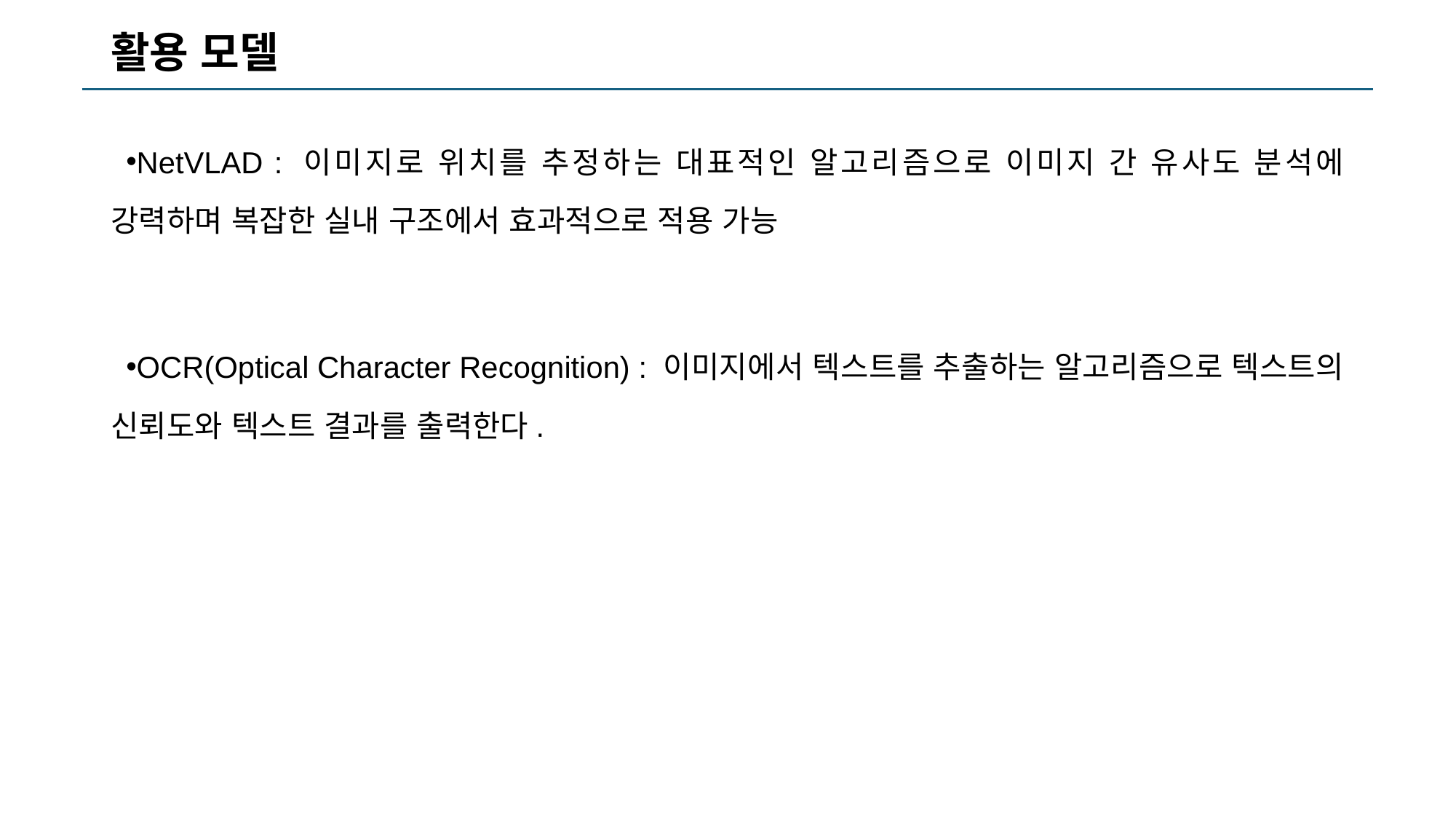

# 활용 모델
NetVLAD : 이미지로 위치를 추정하는 대표적인 알고리즘으로 이미지 간 유사도 분석에 강력하며 복잡한 실내 구조에서 효과적으로 적용 가능

OCR(Optical Character Recognition) : 이미지에서 텍스트를 추출하는 알고리즘으로 텍스트의 신뢰도와 텍스트 결과를 출력한다.